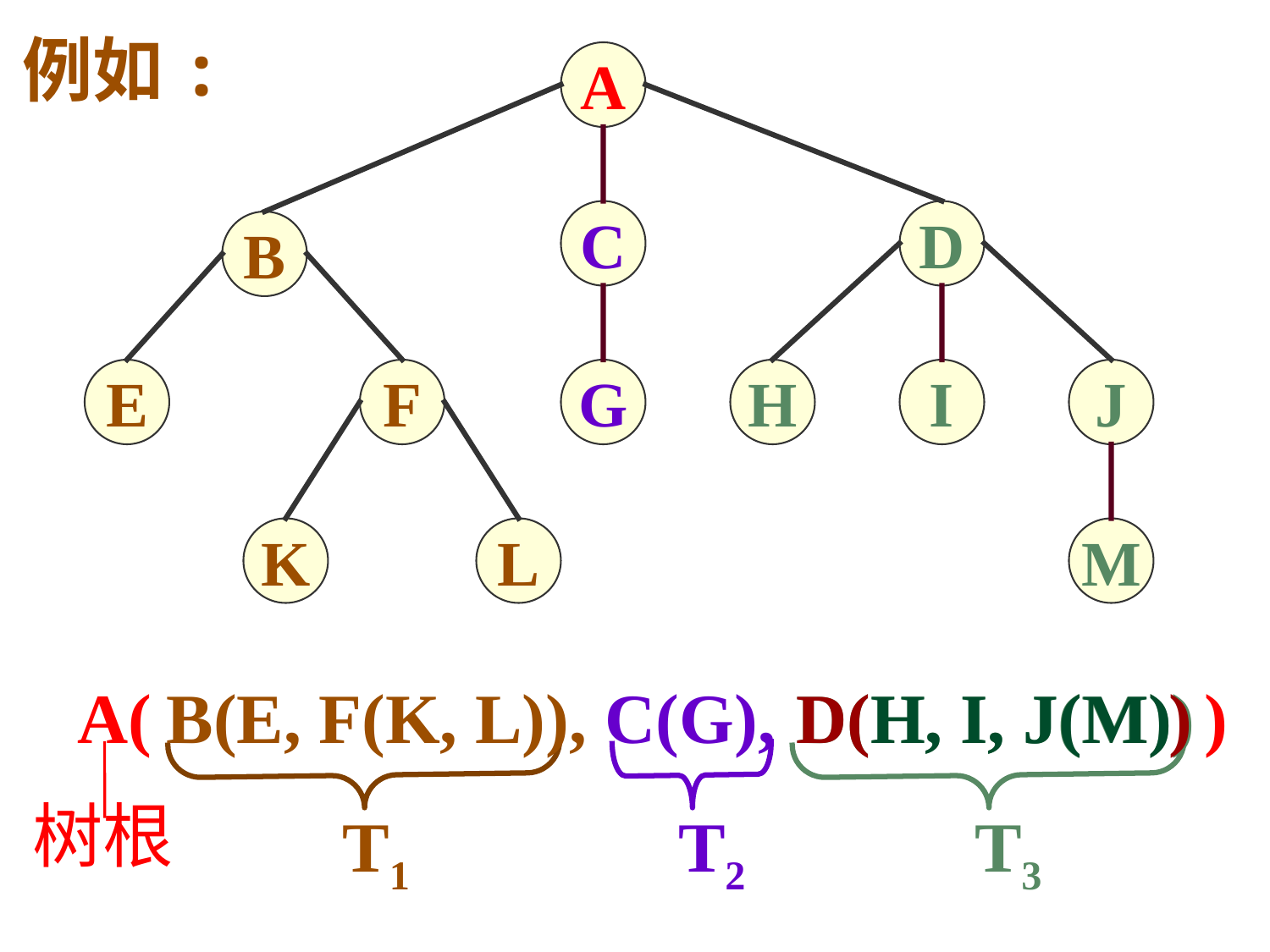

例如:
A

C
D
B

E
F
G
H
I
J

K
L
M
A(                                                            )
B(E, F(K, L)),
C(G),
D(H, I, J(M))
D(                 )
H,
I,
J(M)

T1

T2

T3
树根